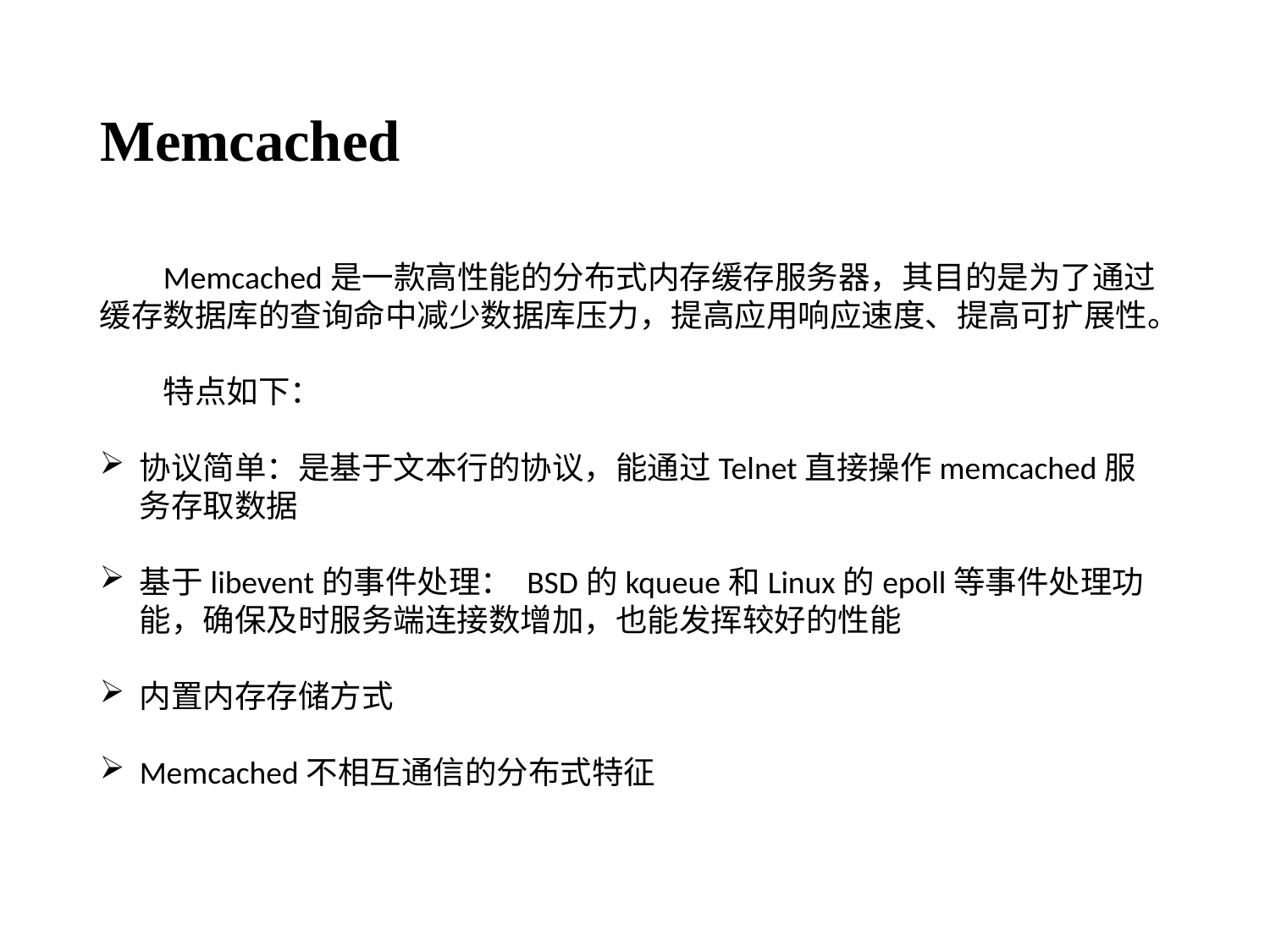

# Memcached
Memcached是一款高性能的分布式内存缓存服务器，其目的是为了通过缓存数据库的查询命中减少数据库压力，提高应用响应速度、提高可扩展性。

特点如下：

协议简单：是基于文本行的协议，能通过Telnet直接操作memcached服务存取数据

基于libevent的事件处理： BSD的kqueue和Linux的epoll等事件处理功能，确保及时服务端连接数增加，也能发挥较好的性能

内置内存存储方式

Memcached不相互通信的分布式特征